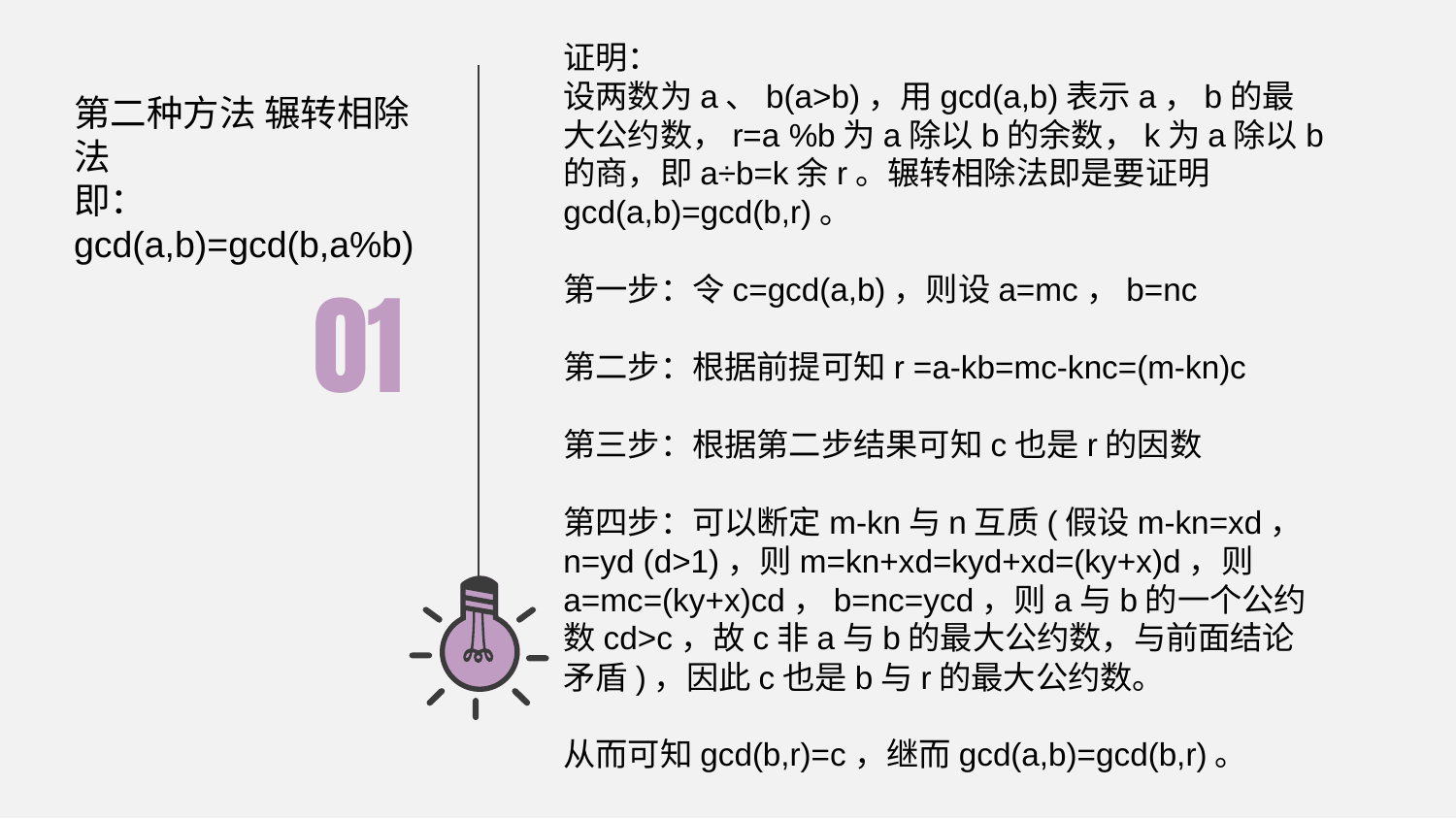

证明：
设两数为a、b(a>b)，用gcd(a,b)表示a，b的最大公约数，r=a %b为a除以b的余数，k为a除以b的商，即a÷b=k余r。辗转相除法即是要证明gcd(a,b)=gcd(b,r)。

第一步：令c=gcd(a,b)，则设a=mc，b=nc

第二步：根据前提可知r =a-kb=mc-knc=(m-kn)c

第三步：根据第二步结果可知c也是r的因数

第四步：可以断定m-kn与n互质(假设m-kn=xd，n=yd (d>1)，则m=kn+xd=kyd+xd=(ky+x)d，则a=mc=(ky+x)cd，b=nc=ycd，则a与b的一个公约数cd>c，故c非a与b的最大公约数，与前面结论矛盾)，因此c也是b与r的最大公约数。

从而可知gcd(b,r)=c，继而gcd(a,b)=gcd(b,r)。

第二种方法 辗转相除法
即：gcd(a,b)=gcd(b,a%b)
01